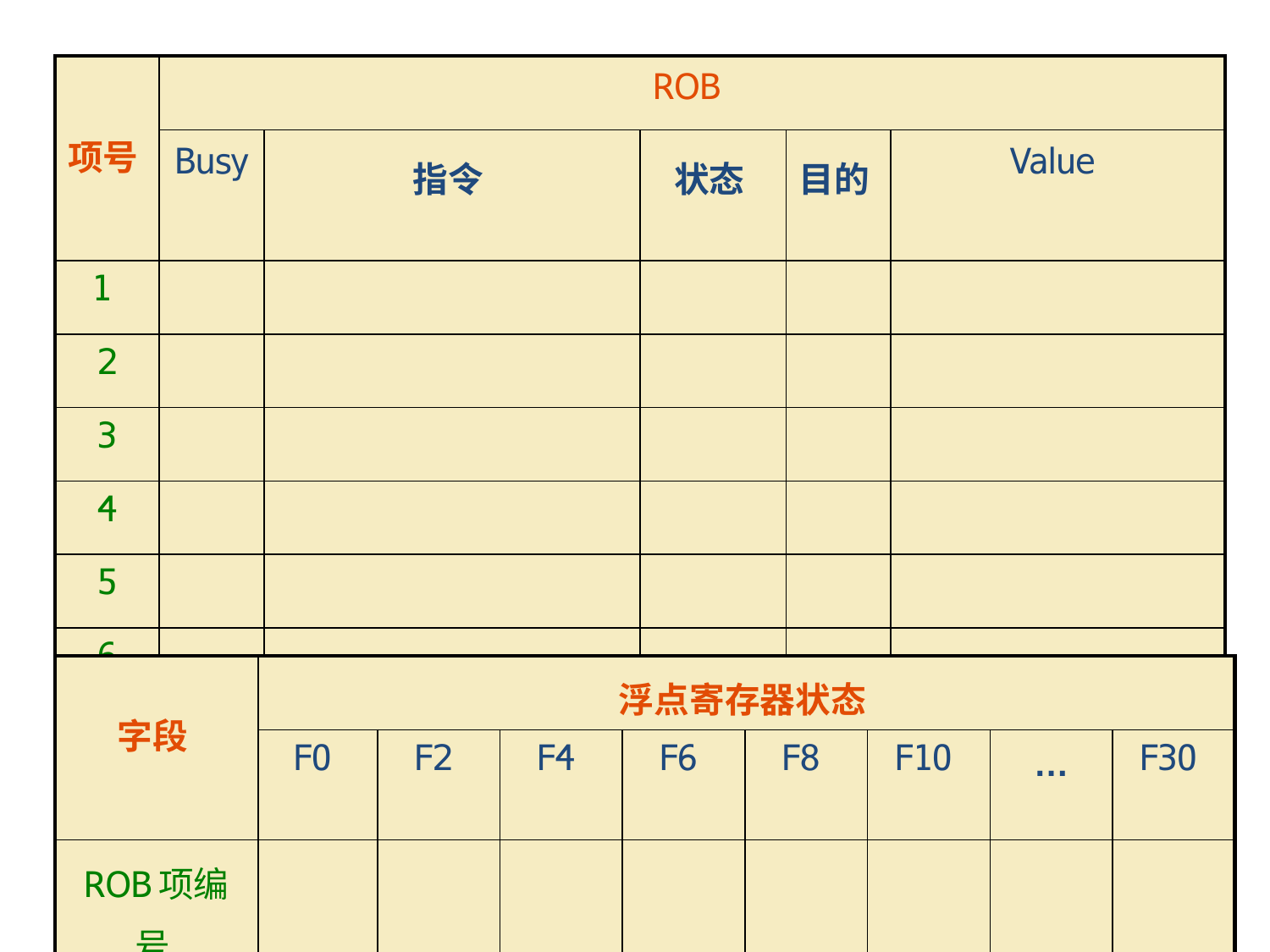

| 项号 | ROB |  |  |  |  |
| --- | --- | --- | --- | --- | --- |
|  | Busy | 指令 | 状态 | 目的 | Value |
| 1 |  |  |  |  |  |
| 2 |  |  |  |  |  |
| 3 |  |  |  |  |  |
| 4 |  |  |  |  |  |
| 5 |  |  |  |  |  |
| 6 |  |  |  |  |  |
| 字段 | 浮点寄存器状态 |  |  |  |  |  |  |  |
| --- | --- | --- | --- | --- | --- | --- | --- | --- |
|  | F0 | F2 | F4 | F6 | F8 | F10 | … | F30 |
| ROB项编号 |  |  |  |  |  |  |  |  |
| Busy |  |  |  |  |  |  |  |  |